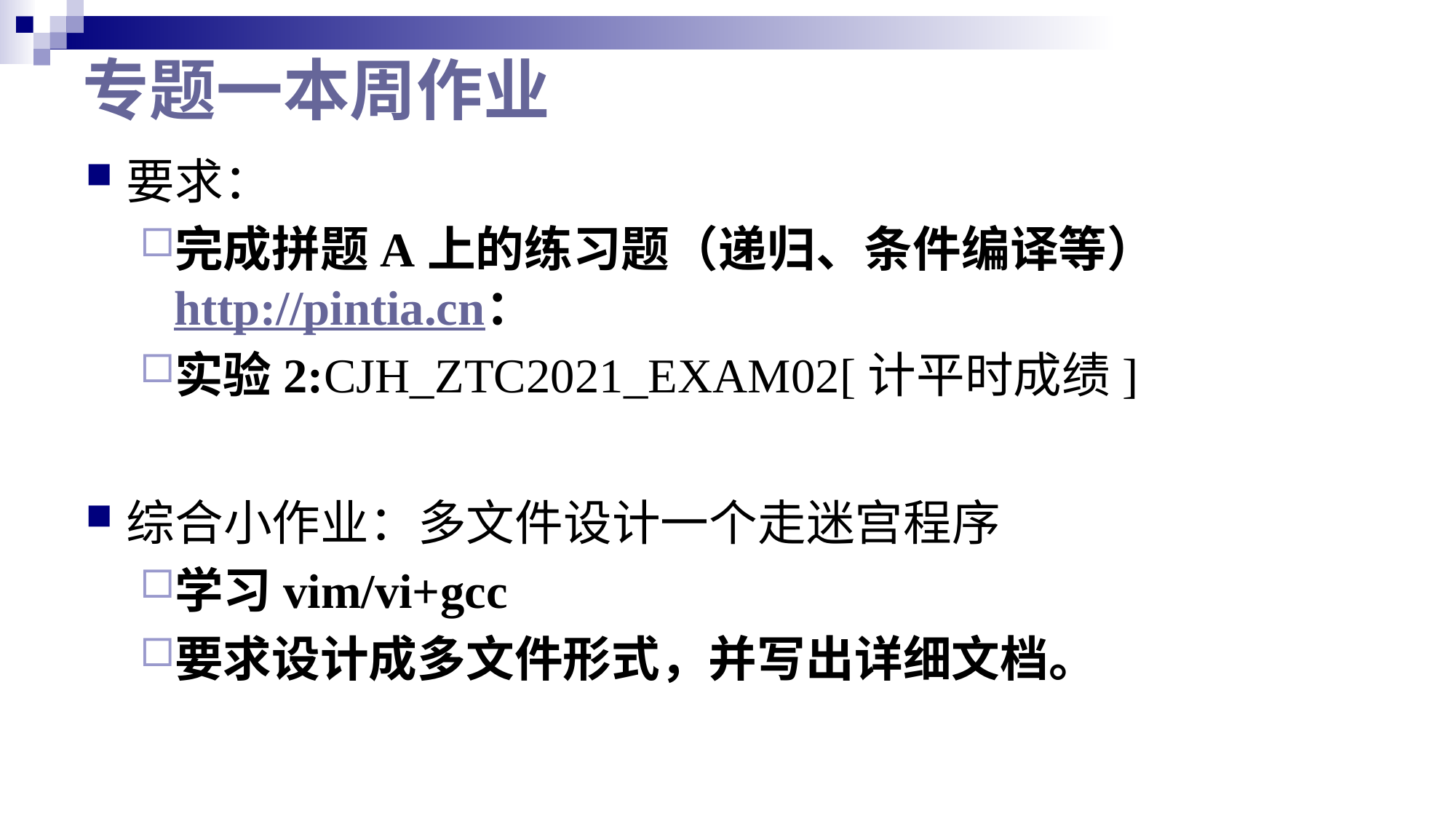

专题一本周作业
要求：
完成拼题A上的练习题（递归、条件编译等）http://pintia.cn：
实验2:CJH_ZTC2021_EXAM02[计平时成绩]

综合小作业：多文件设计一个走迷宫程序
学习vim/vi+gcc
要求设计成多文件形式，并写出详细文档。